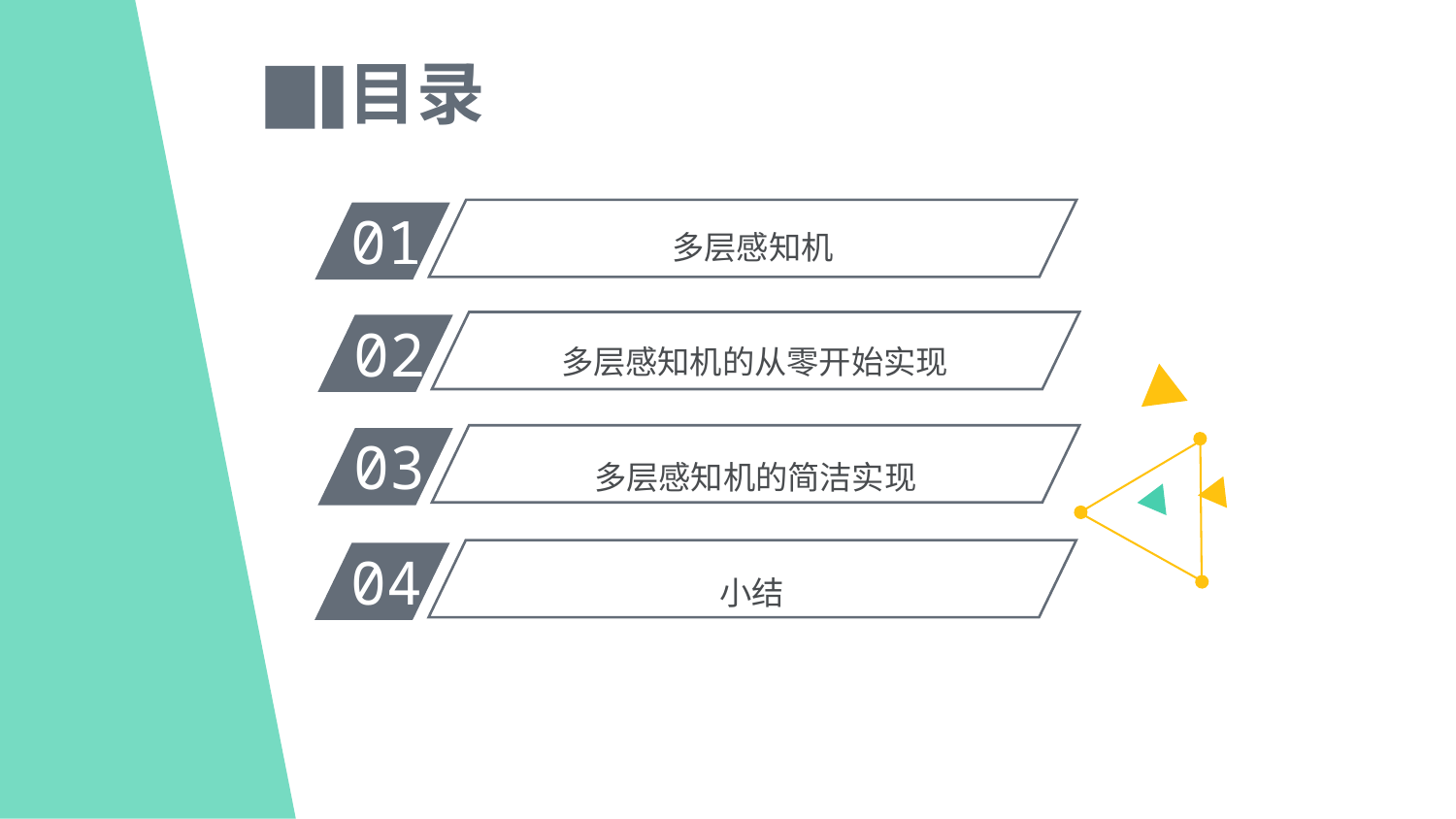

目录

01

多层感知机

02

多层感知机的从零开始实现

03

多层感知机的简洁实现
04

小结